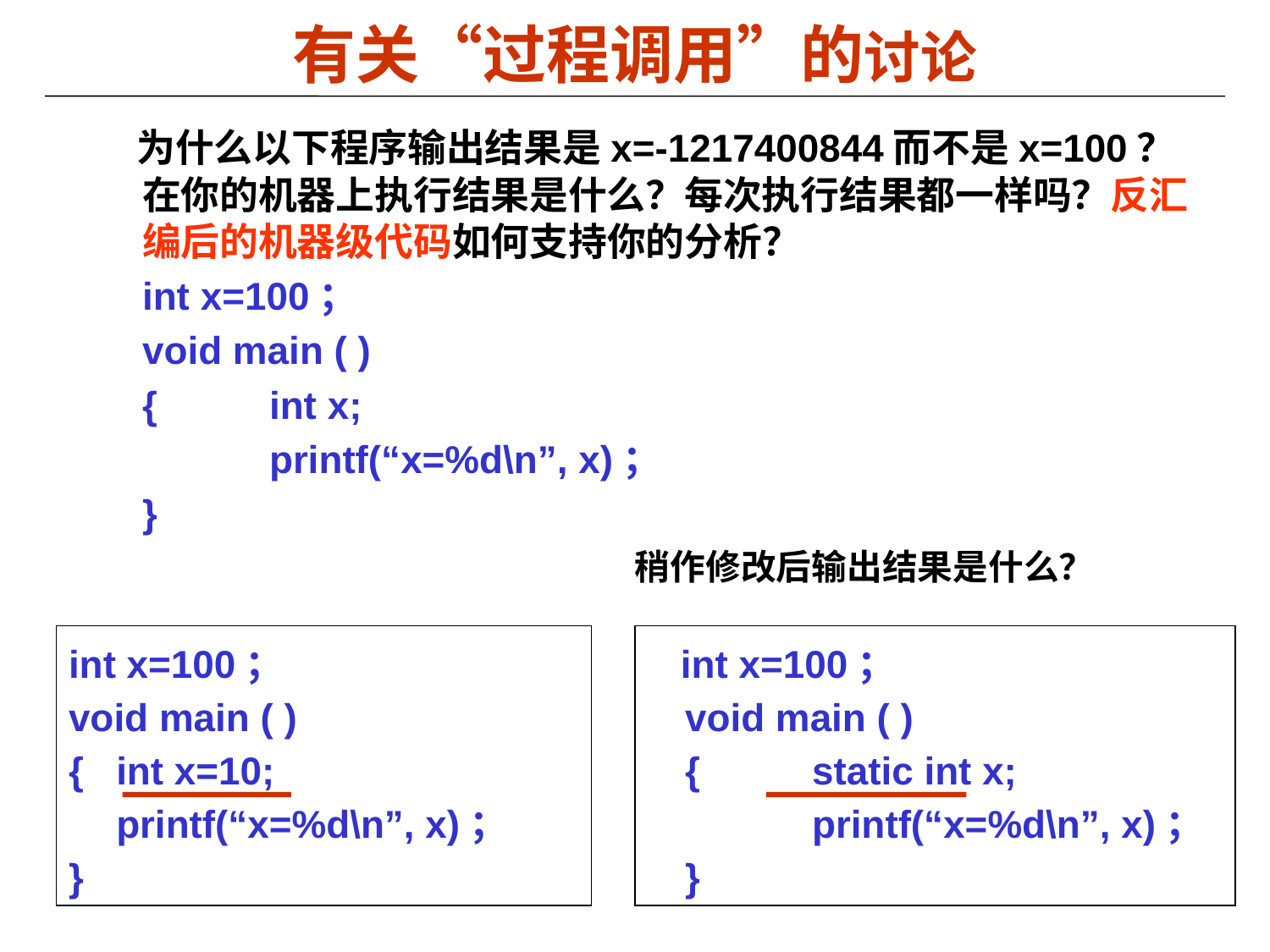

# 有关“过程调用”的讨论
     为什么以下程序输出结果是x=-1217400844而不是x=100？在你的机器上执行结果是什么？每次执行结果都一样吗？反汇编后的机器级代码如何支持你的分析？
	int x=100；
	void main ( )
	{	int x;
		printf(“x=%d\n”, x)；
	}
稍作修改后输出结果是什么？
int x=100；
void main ( )
{	int x=10;
	printf(“x=%d\n”, x)；
}

    int x=100；
	void main ( )
	{	static int x;
		printf(“x=%d\n”, x)；
	}